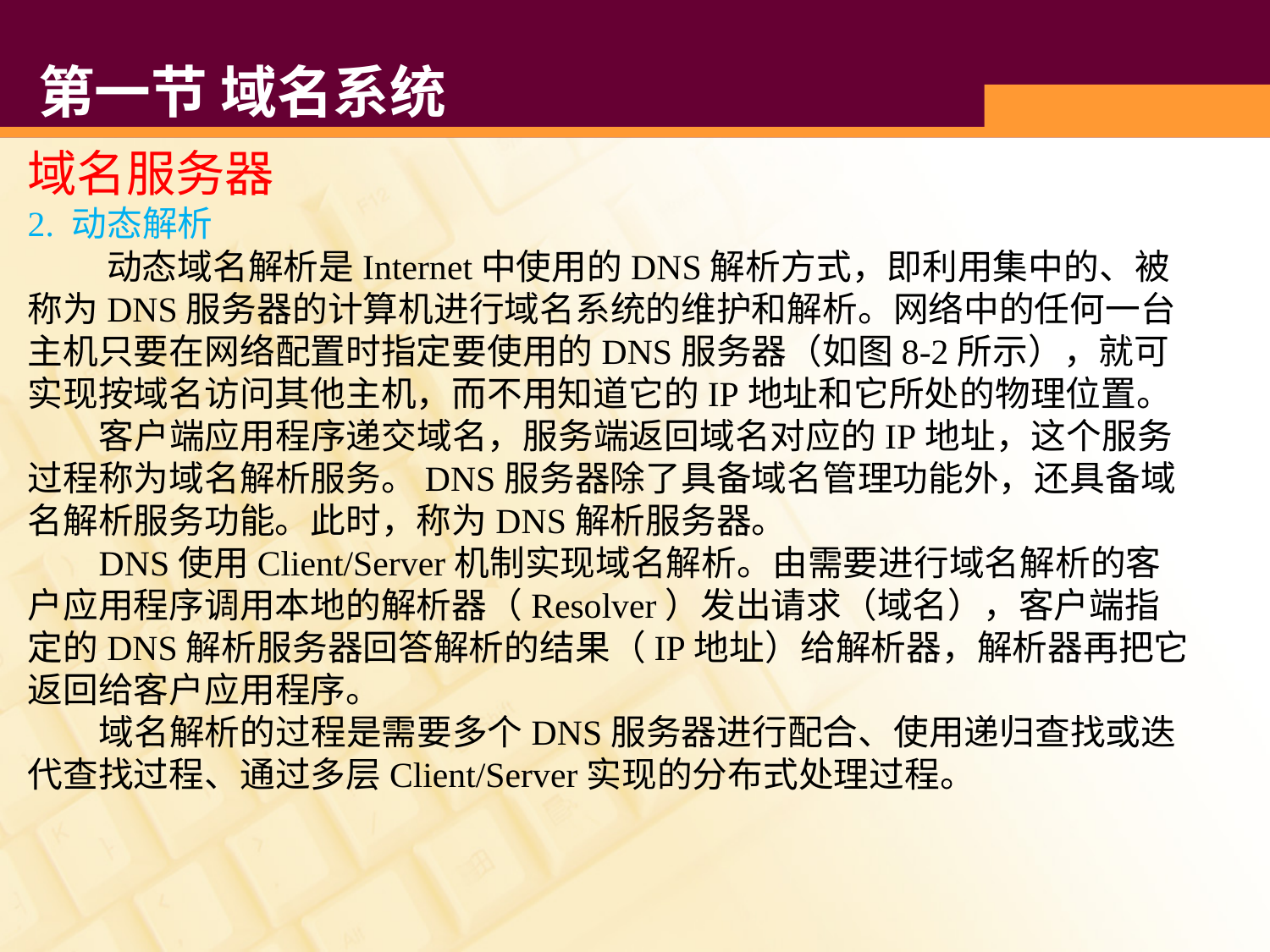

# 第一节 域名系统
域名服务器
2. 动态解析
         动态域名解析是Internet中使用的DNS解析方式，即利用集中的、被称为DNS服务器的计算机进行域名系统的维护和解析。网络中的任何一台主机只要在网络配置时指定要使用的DNS服务器（如图8-2所示），就可实现按域名访问其他主机，而不用知道它的IP地址和它所处的物理位置。
        客户端应用程序递交域名，服务端返回域名对应的IP地址，这个服务过程称为域名解析服务。DNS服务器除了具备域名管理功能外，还具备域名解析服务功能。此时，称为DNS解析服务器。
        DNS使用Client/Server机制实现域名解析。由需要进行域名解析的客户应用程序调用本地的解析器（Resolver）发出请求（域名），客户端指定的DNS解析服务器回答解析的结果（IP地址）给解析器，解析器再把它返回给客户应用程序。
        域名解析的过程是需要多个DNS服务器进行配合、使用递归查找或迭代查找过程、通过多层Client/Server实现的分布式处理过程。